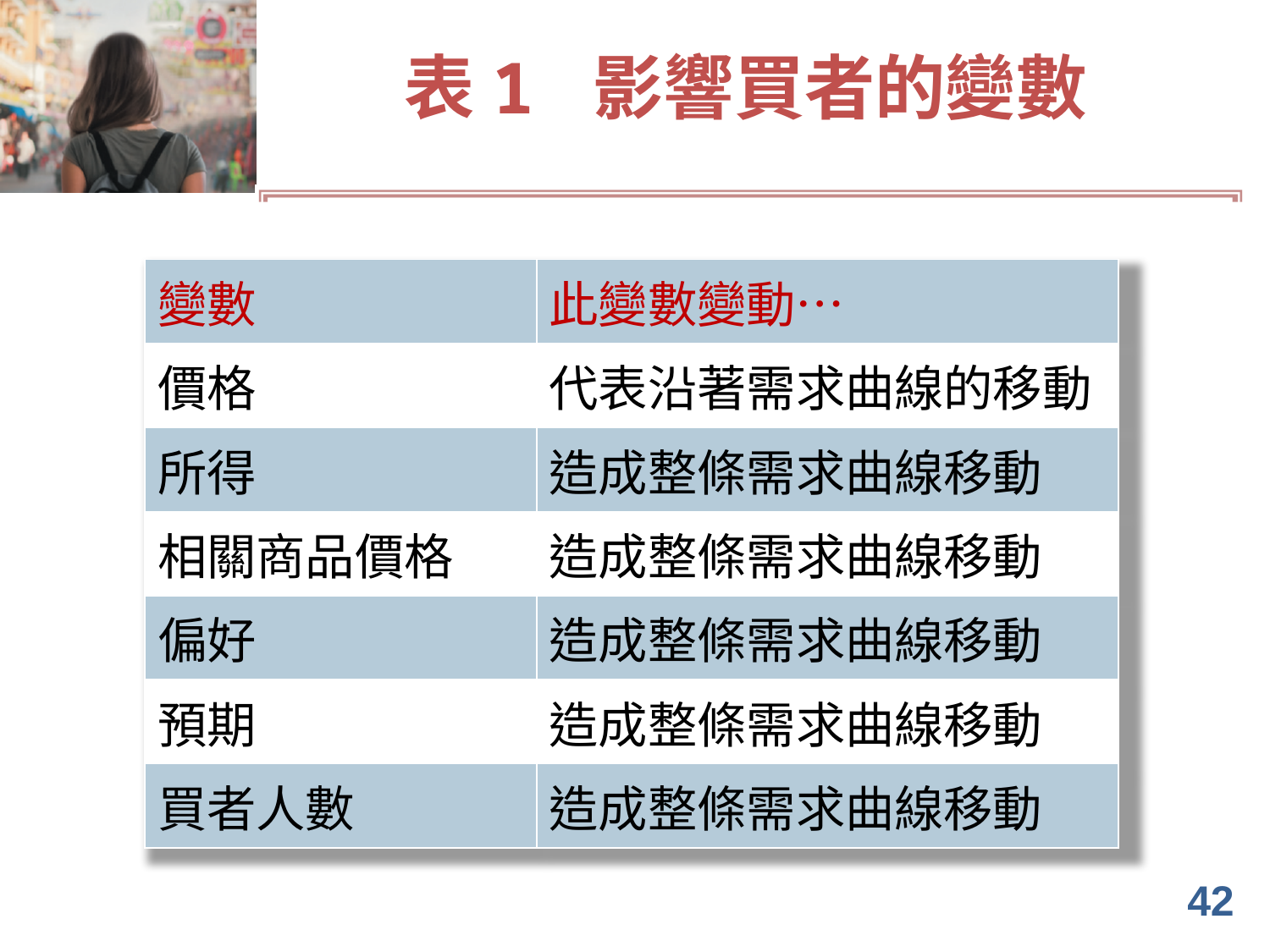

# 表1 影響買者的變數
| 變數 | 此變數變動… |
| --- | --- |
| 價格 | 代表沿著需求曲線的移動 |
| 所得 | 造成整條需求曲線移動 |
| 相關商品價格 | 造成整條需求曲線移動 |
| 偏好 | 造成整條需求曲線移動 |
| 預期 | 造成整條需求曲線移動 |
| 買者人數 | 造成整條需求曲線移動 |
42